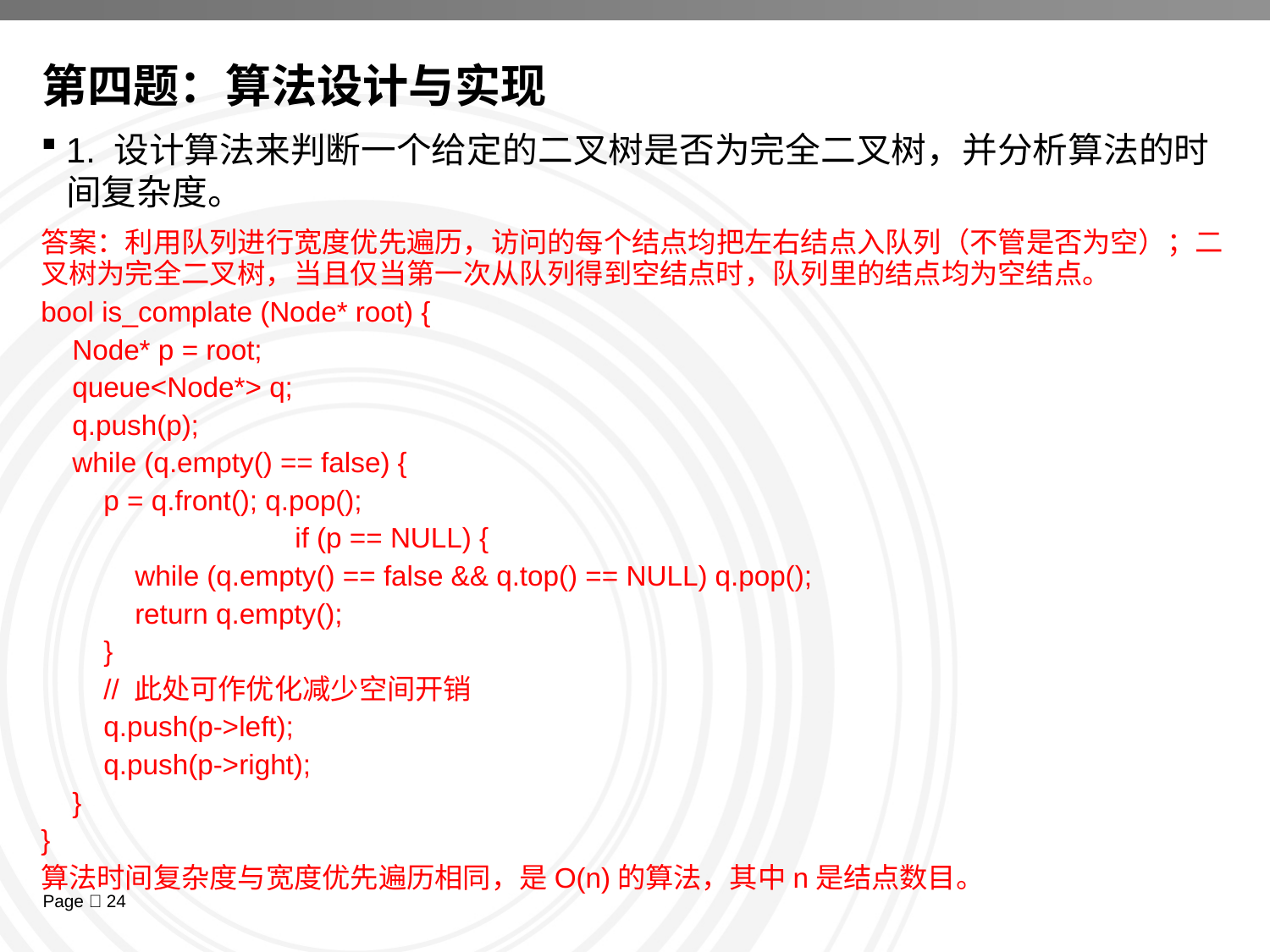

# 第四题：算法设计与实现
1. 设计算法来判断一个给定的二叉树是否为完全二叉树，并分析算法的时间复杂度。
答案：利用队列进行宽度优先遍历，访问的每个结点均把左右结点入队列（不管是否为空）；二叉树为完全二叉树，当且仅当第一次从队列得到空结点时，队列里的结点均为空结点。
bool is_complate (Node* root) {
    Node* p = root;
    queue<Node*> q;
    q.push(p);
    while (q.empty() == false) {
        p = q.front(); q.pop();
		if (p == NULL) {
            while (q.empty() == false && q.top() == NULL) q.pop();
            return q.empty();
        }
        // 此处可作优化减少空间开销
        q.push(p->left);
        q.push(p->right);
    }
}
算法时间复杂度与宽度优先遍历相同，是O(n)的算法，其中n是结点数目。